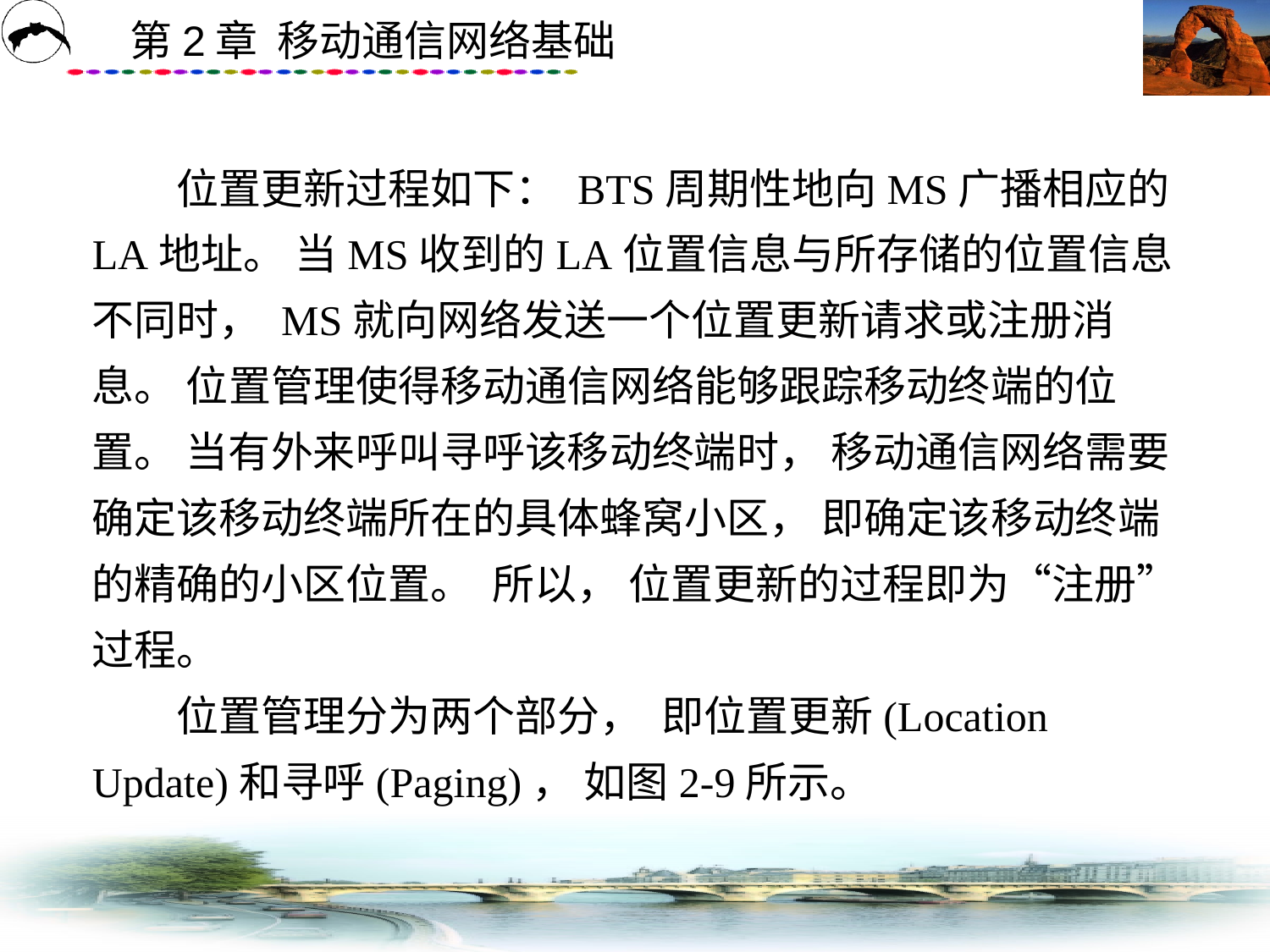

# 位置更新过程如下： BTS周期性地向MS广播相应的LA地址。 当MS收到的LA位置信息与所存储的位置信息不同时， MS就向网络发送一个位置更新请求或注册消息。 位置管理使得移动通信网络能够跟踪移动终端的位置。 当有外来呼叫寻呼该移动终端时， 移动通信网络需要确定该移动终端所在的具体蜂窝小区， 即确定该移动终端的精确的小区位置。  所以， 位置更新的过程即为“注册”过程。 　　位置管理分为两个部分，  即位置更新(Location Update)和寻呼(Paging)， 如图2-9所示。